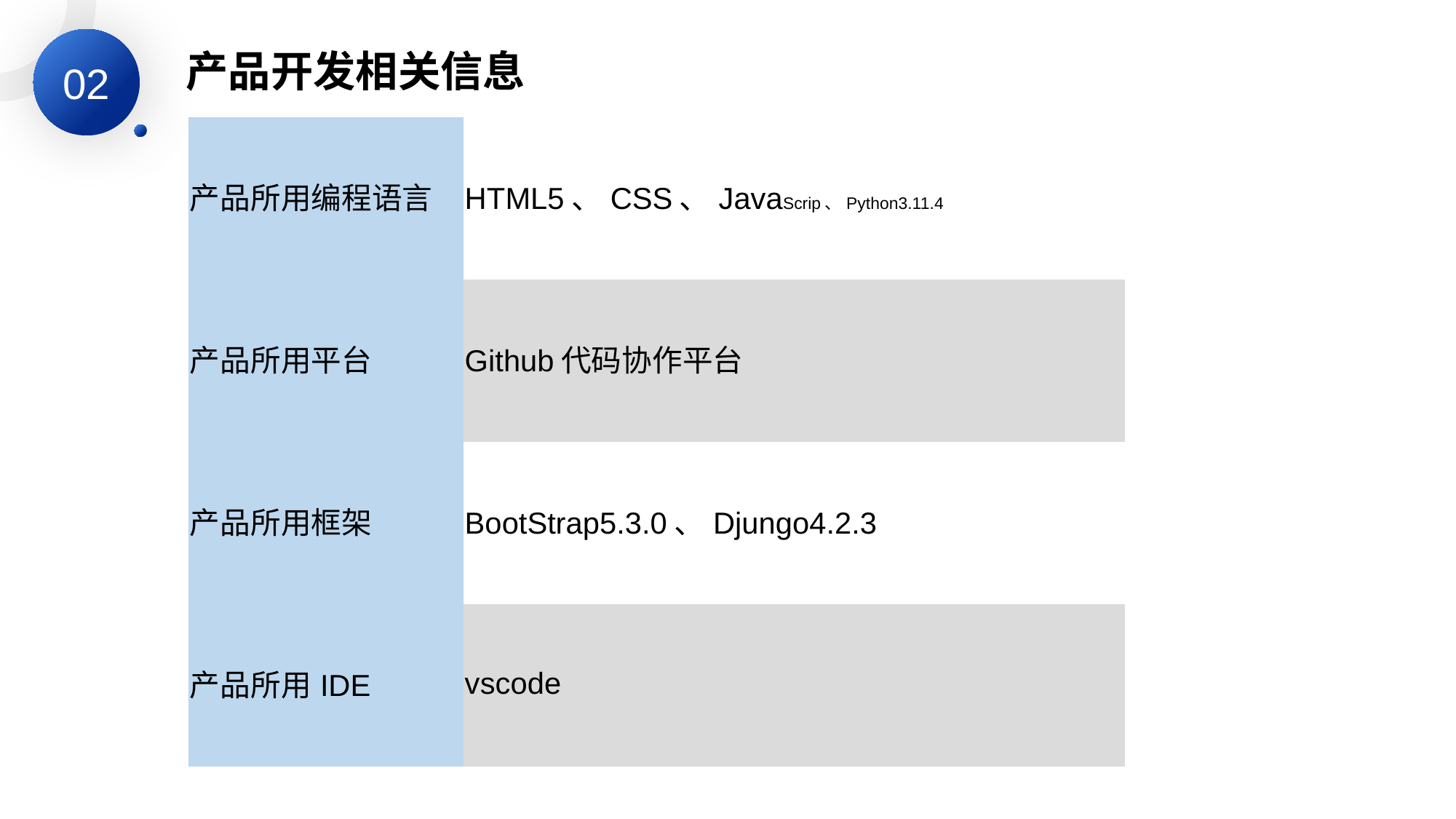

02

产品开发相关信息

| 产品所用编程语言 | HTML5、CSS、JavaScrip、Python3.11.4 |
| --- | --- |
| 产品所用平台 | Github代码协作平台 |
| 产品所用框架 | BootStrap5.3.0、Djungo4.2.3 |
| 产品所用IDE | vscode |